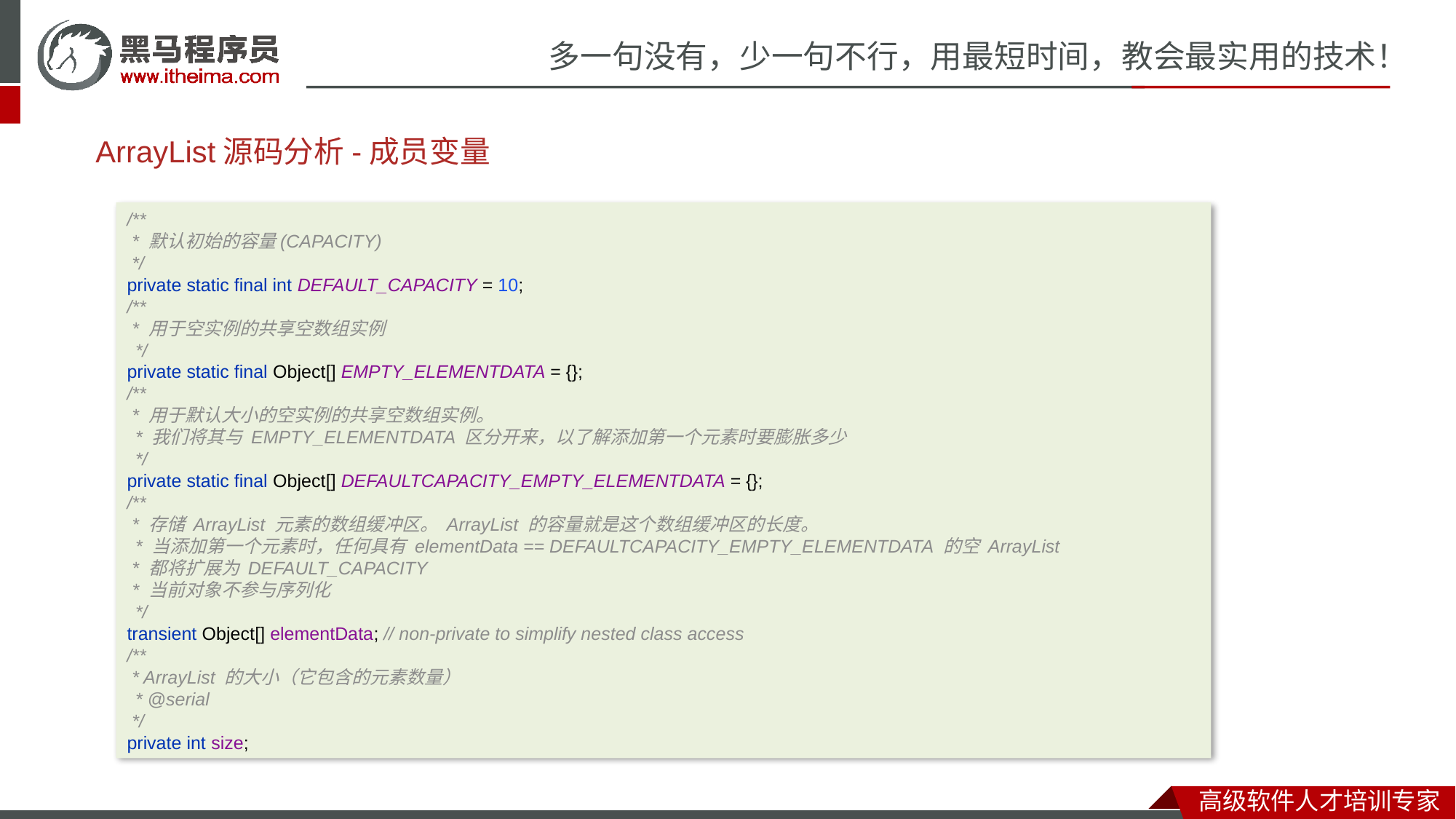

# ArrayList源码分析-成员变量
/**
 * 默认初始的容量(CAPACITY)
 */
private static final int DEFAULT_CAPACITY = 10;
/**
 * 用于空实例的共享空数组实例
 */
private static final Object[] EMPTY_ELEMENTDATA = {};
/**
 * 用于默认大小的空实例的共享空数组实例。
 * 我们将其与 EMPTY_ELEMENTDATA 区分开来，以了解添加第一个元素时要膨胀多少
 */
private static final Object[] DEFAULTCAPACITY_EMPTY_ELEMENTDATA = {};
/**
 * 存储 ArrayList 元素的数组缓冲区。 ArrayList 的容量就是这个数组缓冲区的长度。
 * 当添加第一个元素时，任何具有 elementData == DEFAULTCAPACITY_EMPTY_ELEMENTDATA 的空 ArrayList
 * 都将扩展为 DEFAULT_CAPACITY
 * 当前对象不参与序列化
 */
transient Object[] elementData; // non-private to simplify nested class access
/**
 * ArrayList 的大小（它包含的元素数量）
 * @serial
 */
private int size;